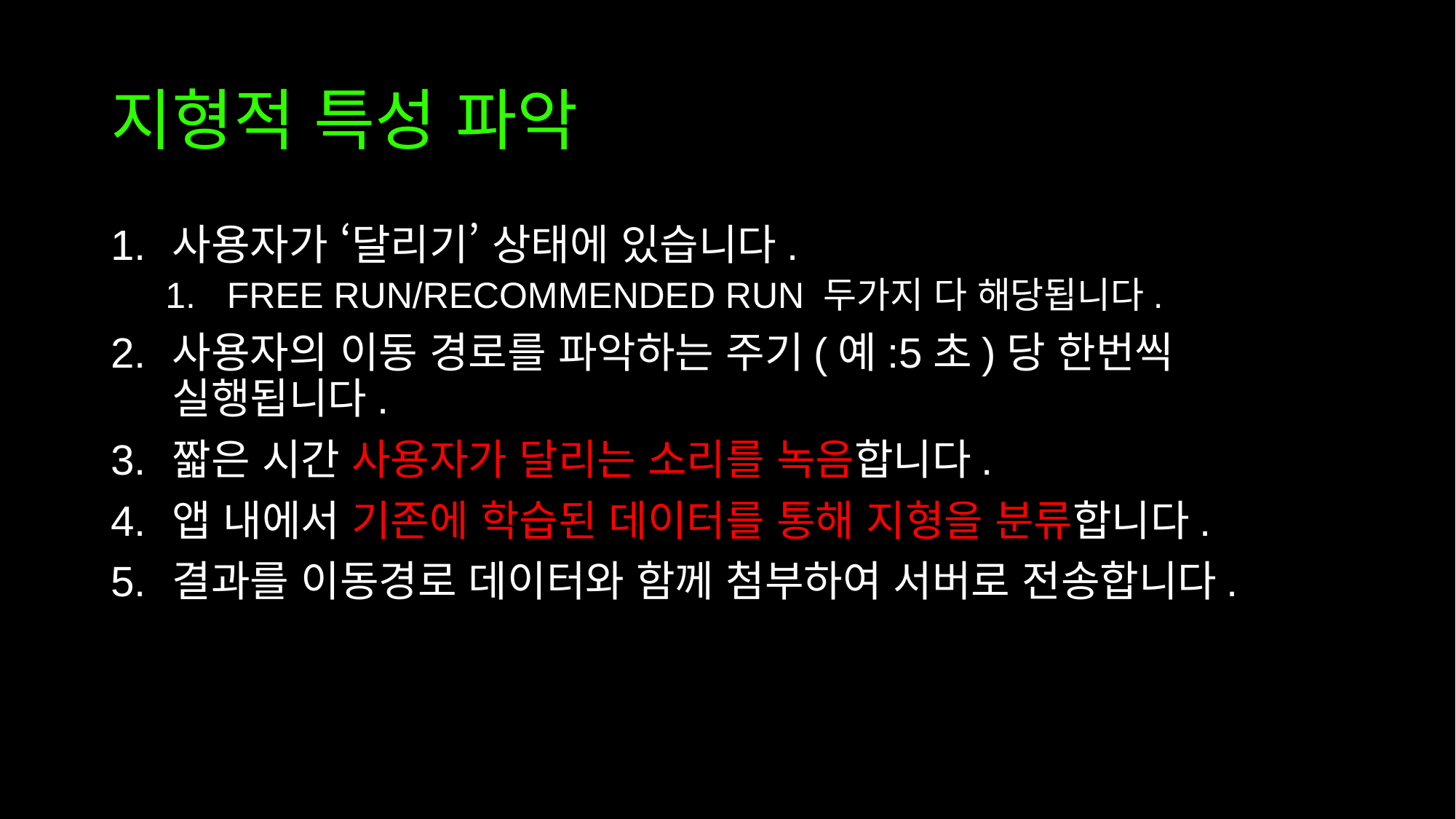

# 지형적 특성 파악
사용자가 ‘달리기’ 상태에 있습니다.
FREE RUN/RECOMMENDED RUN 두가지 다 해당됩니다.
사용자의 이동 경로를 파악하는 주기(예:5초)당 한번씩 실행됩니다.
짧은 시간 사용자가 달리는 소리를 녹음합니다.
앱 내에서 기존에 학습된 데이터를 통해 지형을 분류합니다.
결과를 이동경로 데이터와 함께 첨부하여 서버로 전송합니다.